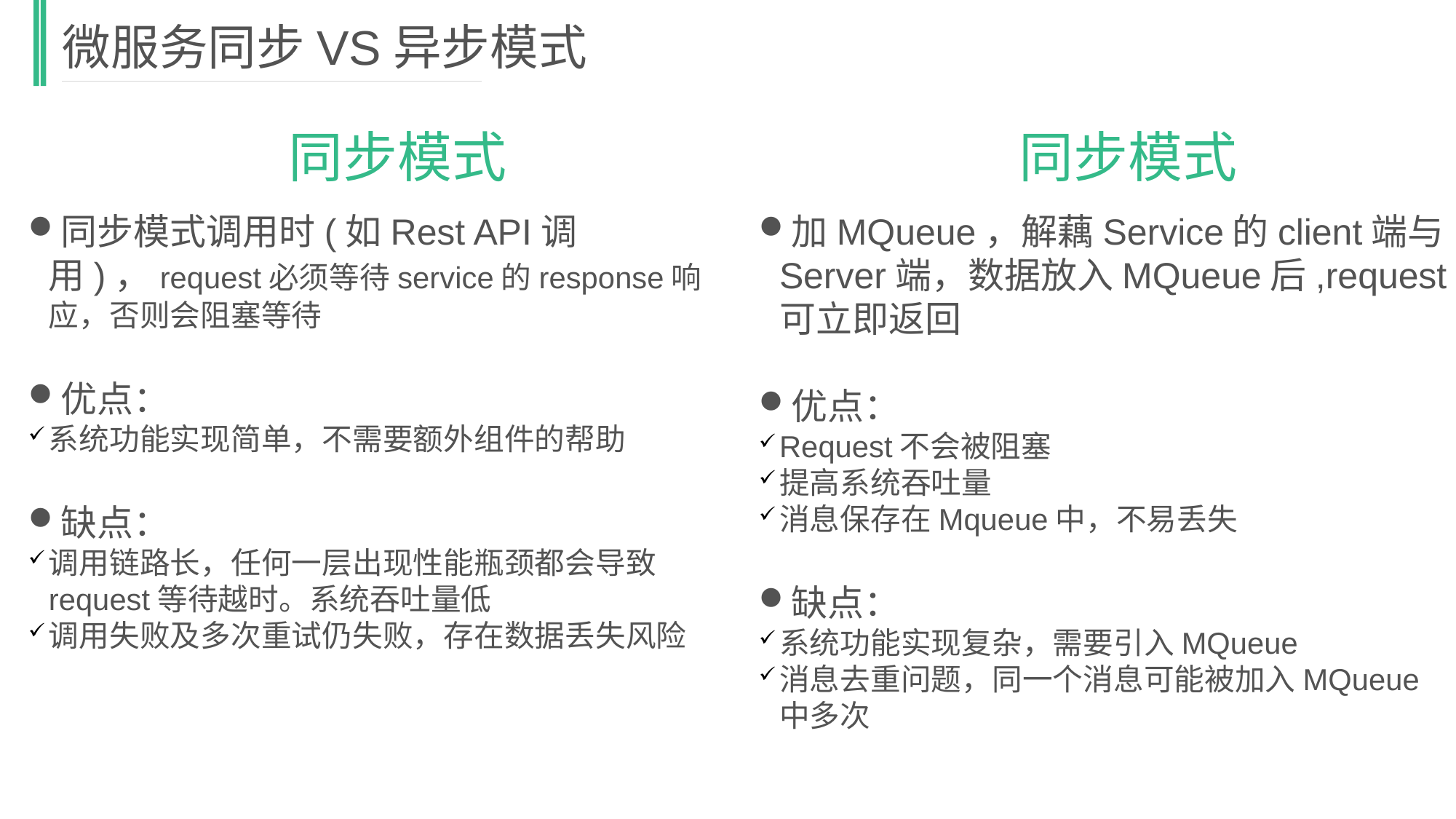

微服务同步VS异步模式

同步模式
同步模式调用时(如Rest API调用)，request必须等待service的response响应，否则会阻塞等待

优点：
系统功能实现简单，不需要额外组件的帮助

缺点：
调用链路长，任何一层出现性能瓶颈都会导致request等待越时。系统吞吐量低
调用失败及多次重试仍失败，存在数据丢失风险
同步模式
加MQueue，解藕Service的client端与Server端，数据放入MQueue后,request可立即返回

优点：
Request不会被阻塞
提高系统吞吐量
消息保存在Mqueue中，不易丢失

缺点：
系统功能实现复杂，需要引入MQueue
消息去重问题，同一个消息可能被加入MQueue中多次